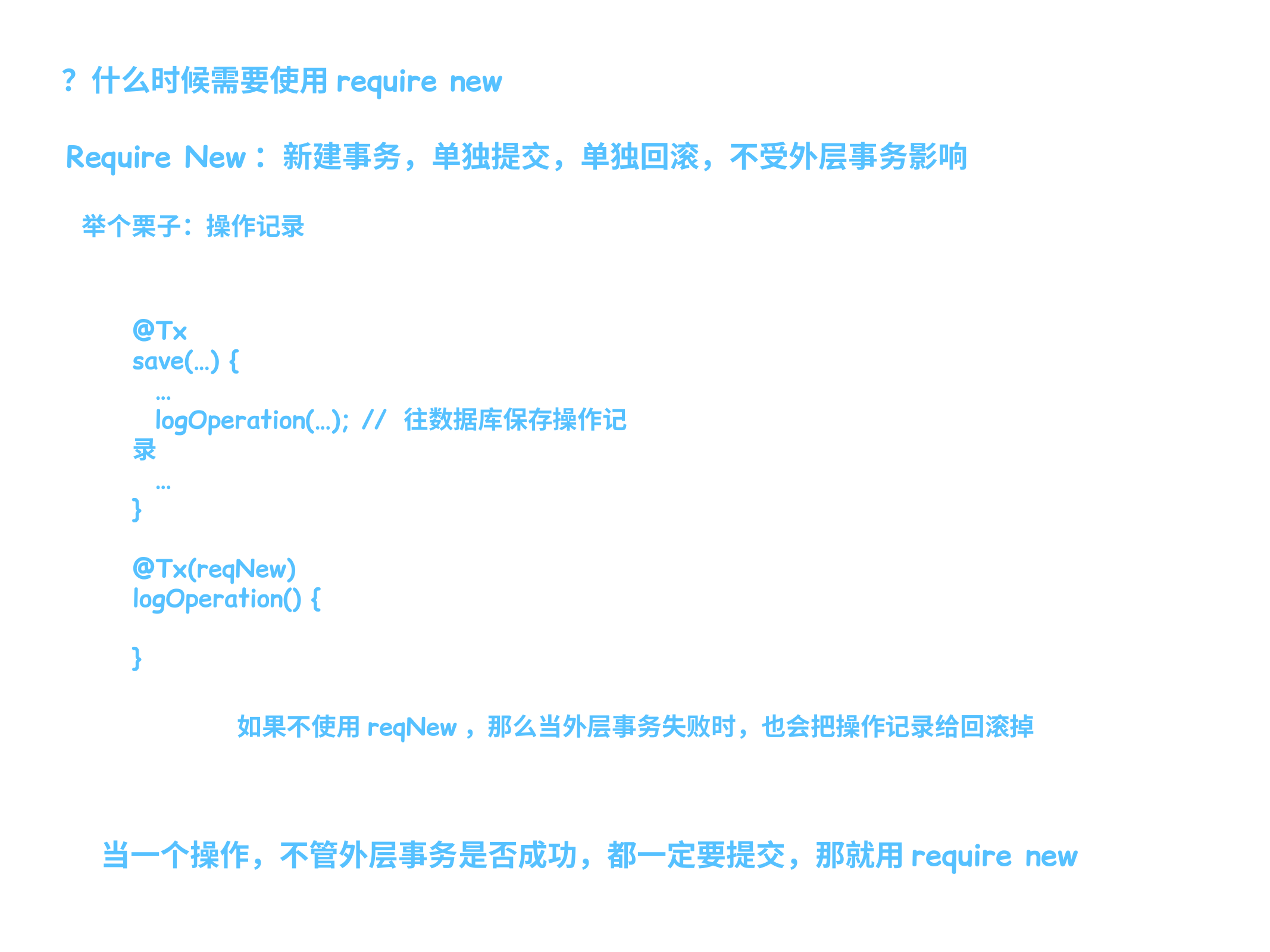

？什么时候需要使用require new
Require New：新建事务，单独提交，单独回滚，不受外层事务影响
举个栗子：操作记录
@Tx
save(…) {
…
logOperation(…); // 往数据库保存操作记录
…
}

@Tx(reqNew)
logOperation() {

}
如果不使用reqNew，那么当外层事务失败时，也会把操作记录给回滚掉
当一个操作，不管外层事务是否成功，都一定要提交，那就用require new